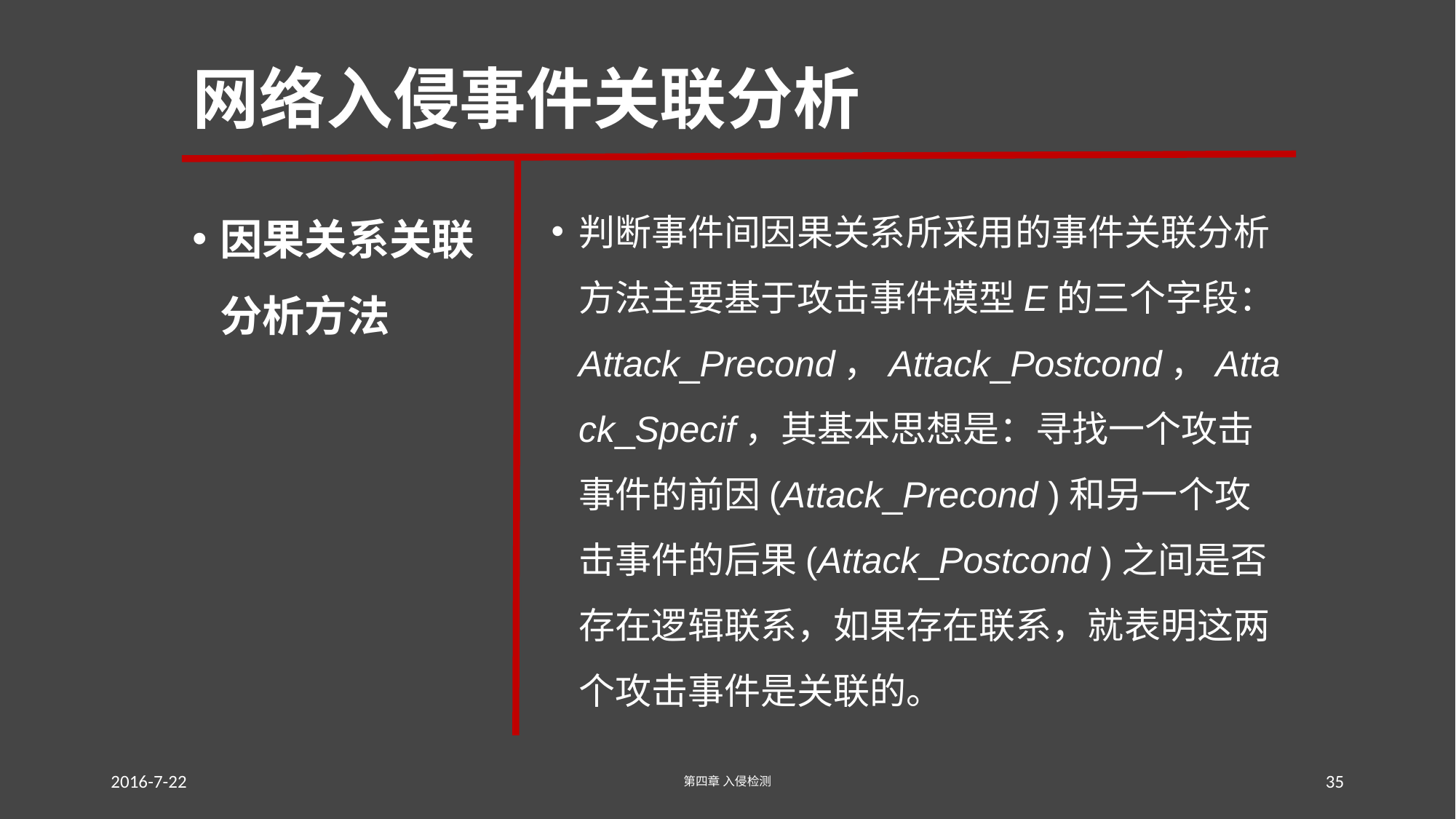

# 网络入侵事件关联分析
因果关系关联分析方法
判断事件间因果关系所采用的事件关联分析方法主要基于攻击事件模型E的三个字段：Attack_Precond，Attack_Postcond，Attack_Specif，其基本思想是：寻找一个攻击事件的前因(Attack_Precond )和另一个攻击事件的后果(Attack_Postcond )之间是否存在逻辑联系，如果存在联系，就表明这两个攻击事件是关联的。
2016-7-22
第四章 入侵检测
35